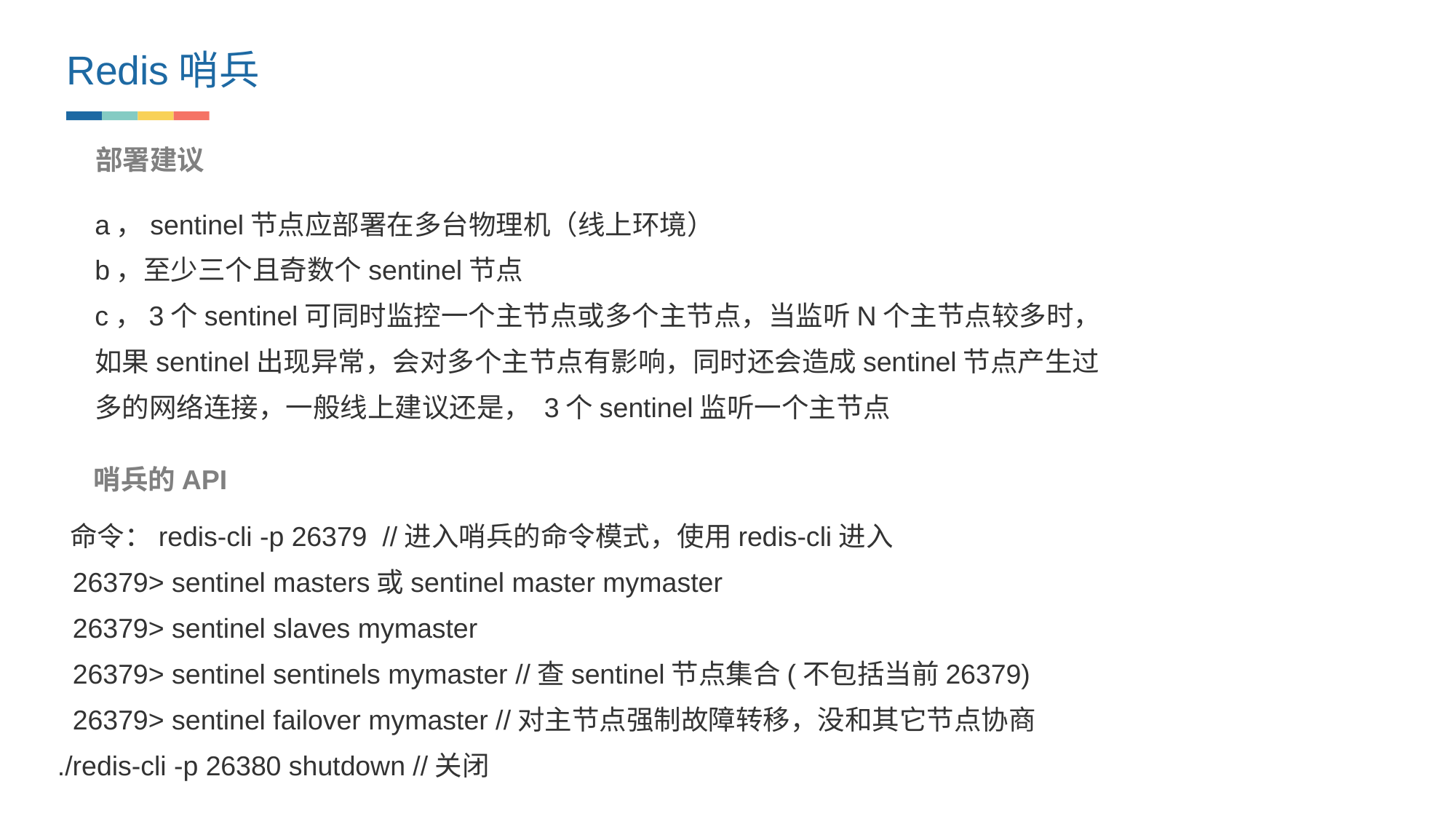

Redis哨兵

部署建议
a，sentinel节点应部署在多台物理机（线上环境）
b，至少三个且奇数个sentinel节点
c，3个sentinel可同时监控一个主节点或多个主节点，当监听N个主节点较多时，如果sentinel出现异常，会对多个主节点有影响，同时还会造成sentinel节点产生过多的网络连接，一般线上建议还是， 3个sentinel监听一个主节点
哨兵的API
 命令：redis-cli -p 26379  //进入哨兵的命令模式，使用redis-cli进入
  26379> sentinel masters或sentinel master mymaster
  26379> sentinel slaves mymaster
  26379> sentinel sentinels mymaster //查sentinel节点集合(不包括当前26379)
  26379> sentinel failover mymaster //对主节点强制故障转移，没和其它节点协商
./redis-cli -p 26380 shutdown //关闭